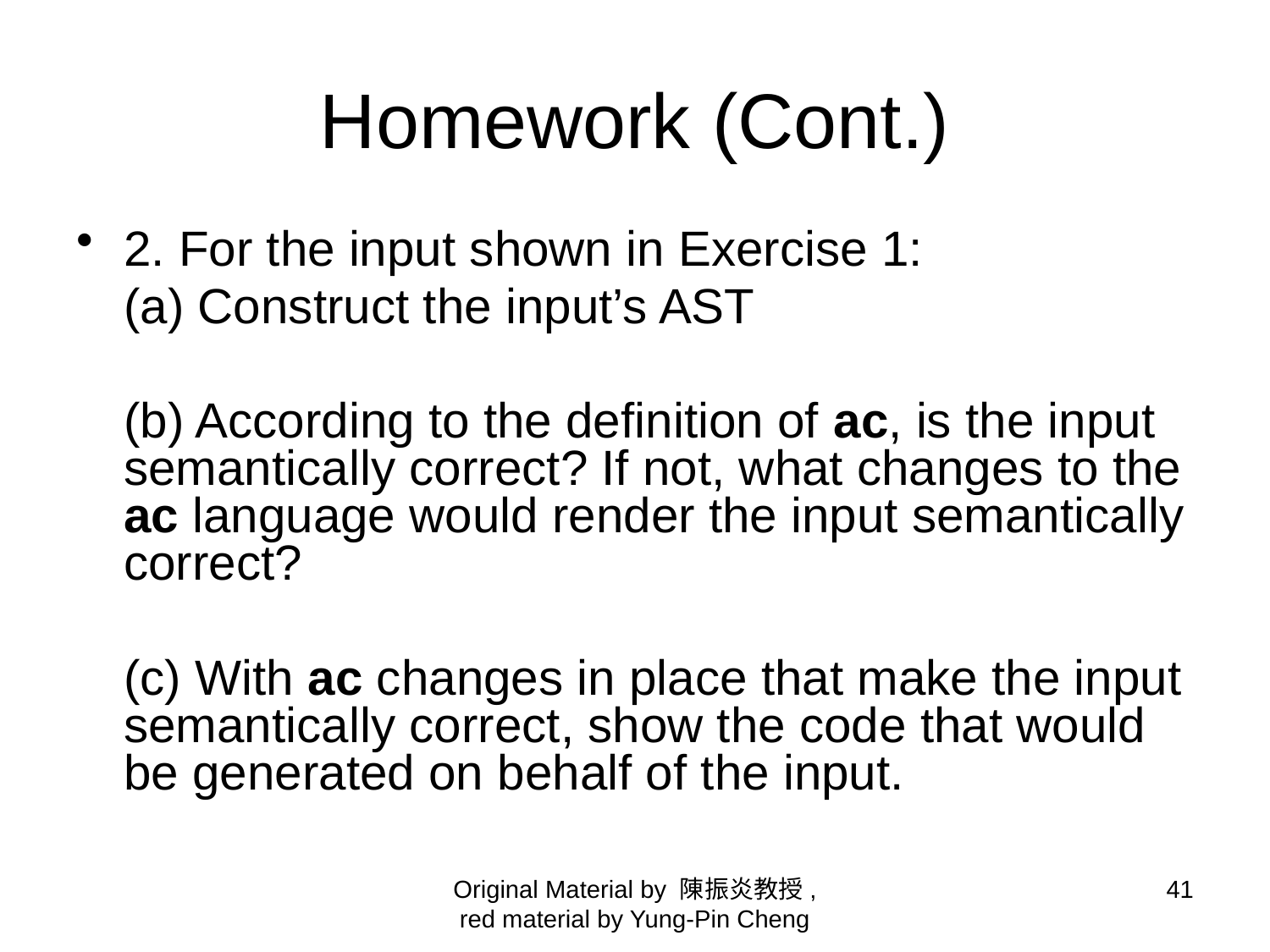

# Homework (Cont.)
2. For the input shown in Exercise 1:
	(a) Construct the input’s AST

	(b) According to the definition of ac, is the input semantically correct? If not, what changes to the ac language would render the input semantically correct?

	(c) With ac changes in place that make the input semantically correct, show the code that would be generated on behalf of the input.

Original Material by 陳振炎教授, red material by Yung-Pin Cheng
41